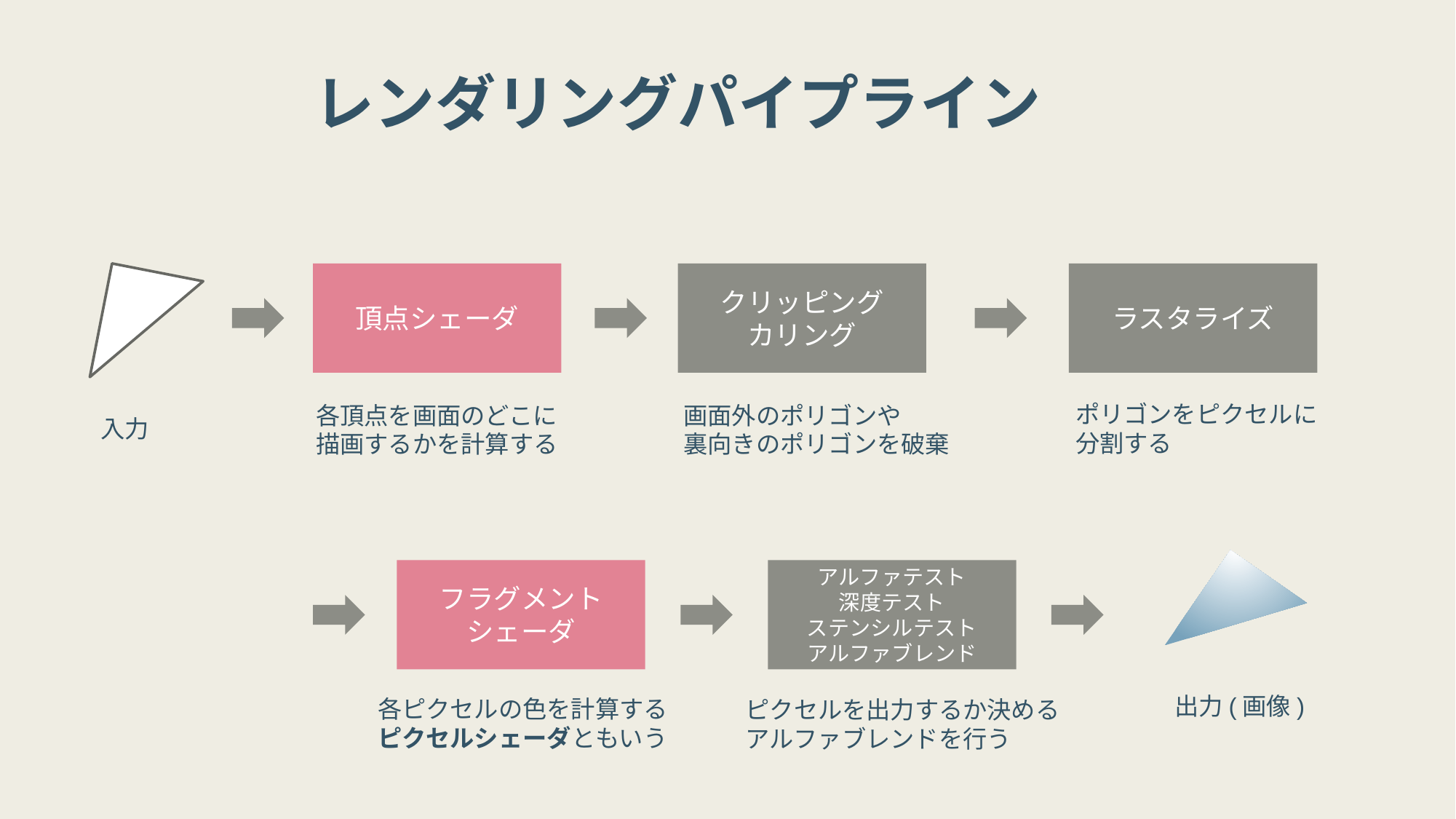

レンダリングパイプライン
頂点シェーダ
クリッピング
カリング
ラスタライズ

ポリゴンをピクセルに
分割する
各頂点を画面のどこに
描画するかを計算する
画面外のポリゴンや
裏向きのポリゴンを破棄
入力
フラグメントシェーダ
アルファテスト
深度テスト
ステンシルテスト
アルファブレンド

出力(画像)
各ピクセルの色を計算する
ピクセルシェーダともいう
ピクセルを出力するか決める
アルファブレンドを行う